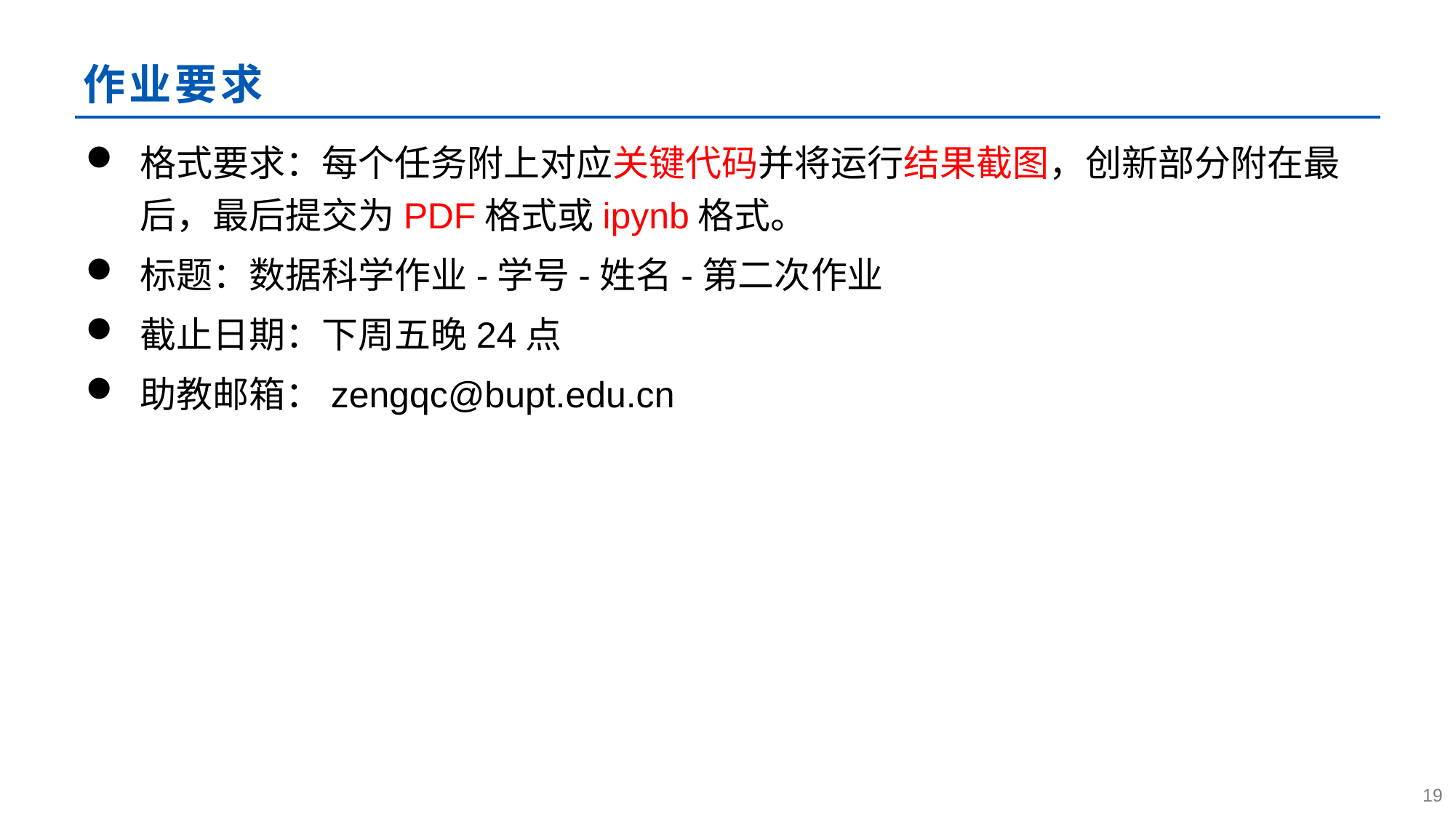

# 作业要求
格式要求：每个任务附上对应关键代码并将运行结果截图，创新部分附在最后，最后提交为PDF格式或ipynb格式。
标题：数据科学作业-学号-姓名-第二次作业
截止日期：下周五晚24点
助教邮箱：zengqc@bupt.edu.cn
19